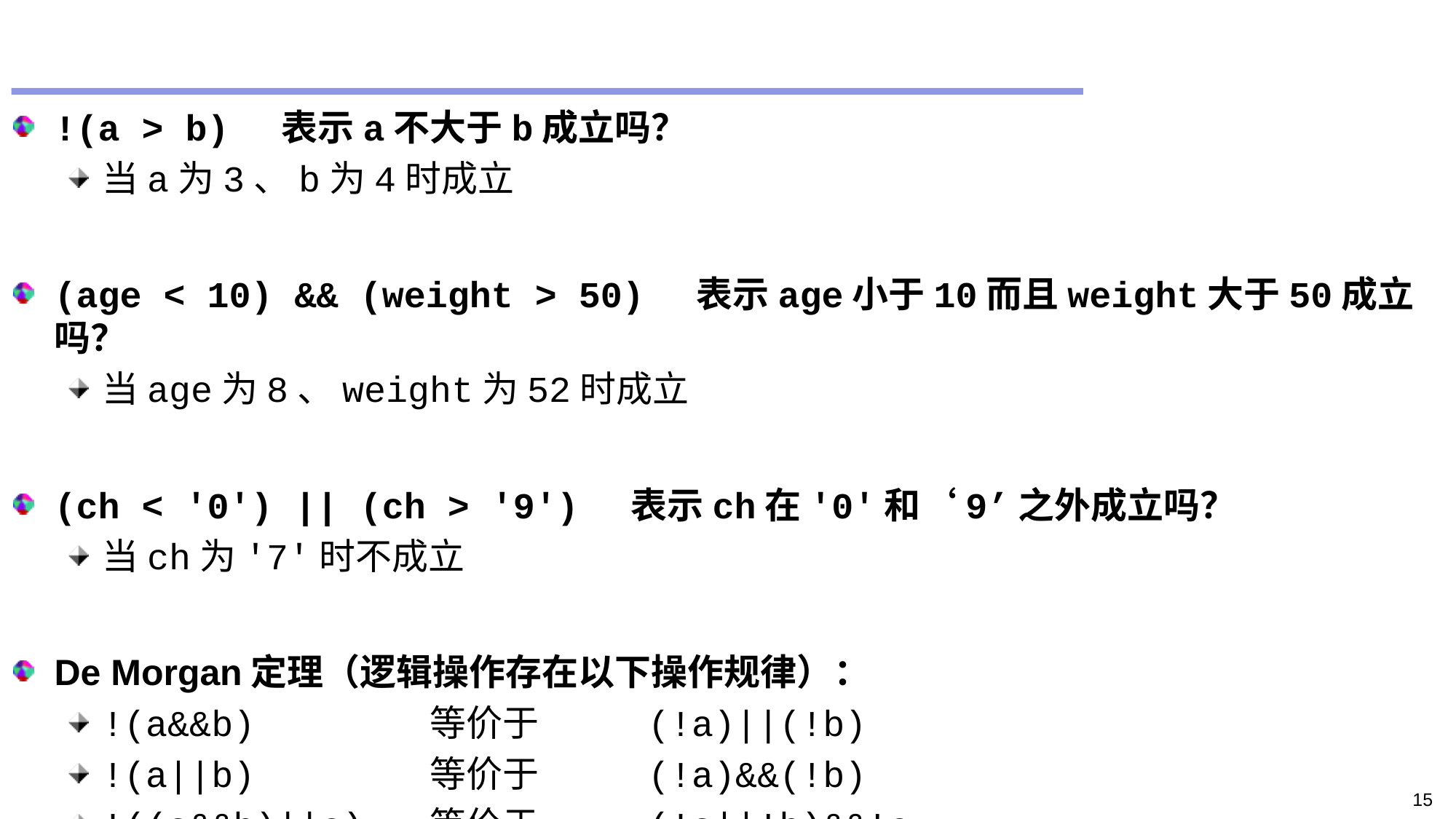

!(a > b)  表示a不大于b成立吗？
当a为3、b为4时成立

(age < 10) && (weight > 50)  表示age小于10而且weight大于50成立吗？
当age为8、weight为52时成立

(ch < '0') || (ch > '9')  表示ch在'0'和‘9’之外成立吗？
当ch为'7'时不成立

De Morgan定理（逻辑操作存在以下操作规律）：
!(a&&b)		等价于	(!a)||(!b)
!(a||b)		等价于	(!a)&&(!b)
!((a&&b)||c)	等价于	(!a||!b)&&!c

15